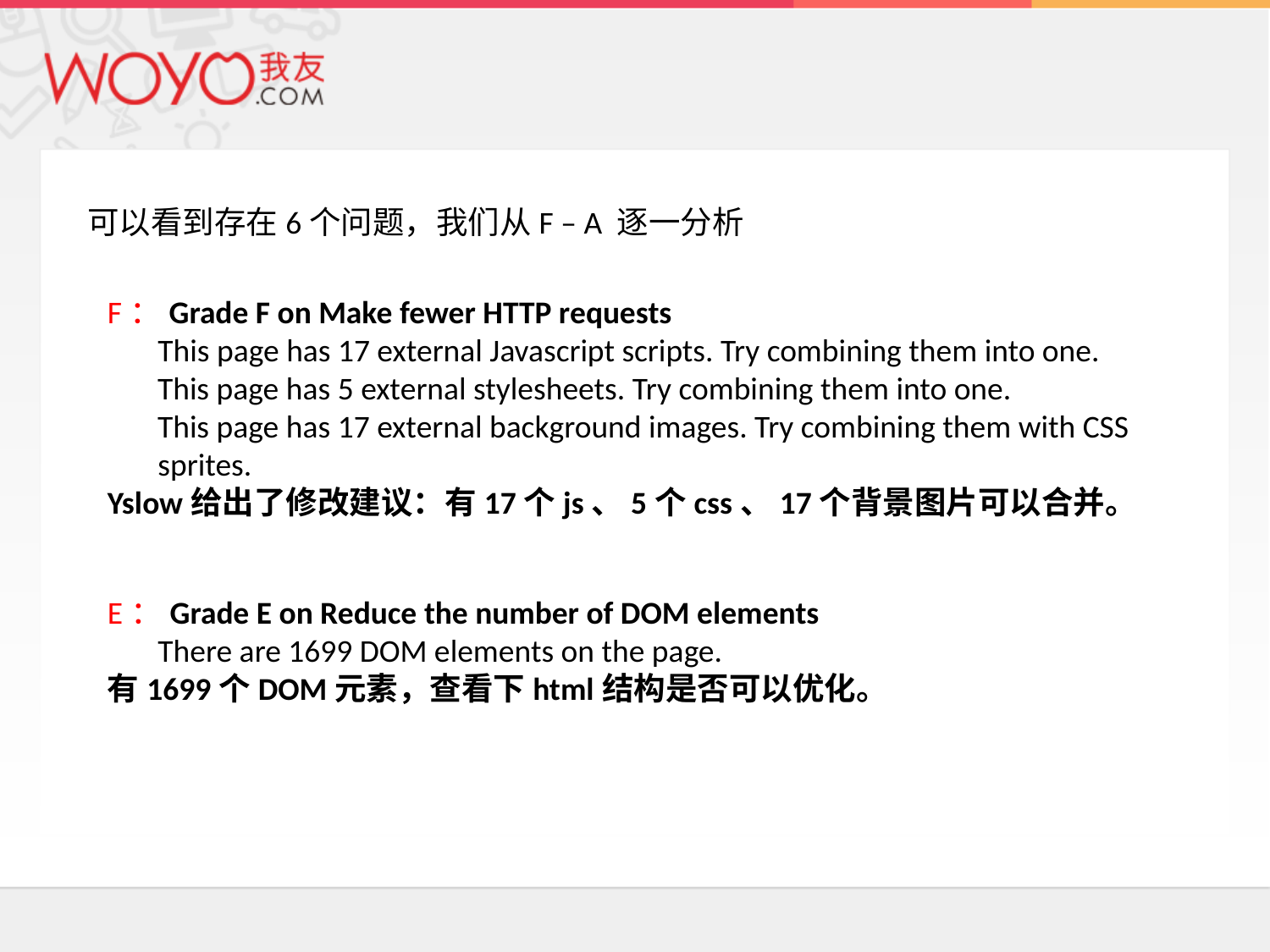

#
可以看到存在6个问题，我们从F – A 逐一分析
F：Grade F on Make fewer HTTP requests
       This page has 17 external Javascript scripts. Try combining them into one.
       This page has 5 external stylesheets. Try combining them into one.
       This page has 17 external background images. Try combining them with CSS
       sprites.
Yslow给出了修改建议：有17个js、5个css、17个背景图片可以合并。
E：Grade E on Reduce the number of DOM elements
       There are 1699 DOM elements on the page.
有1699个DOM元素，查看下html结构是否可以优化。